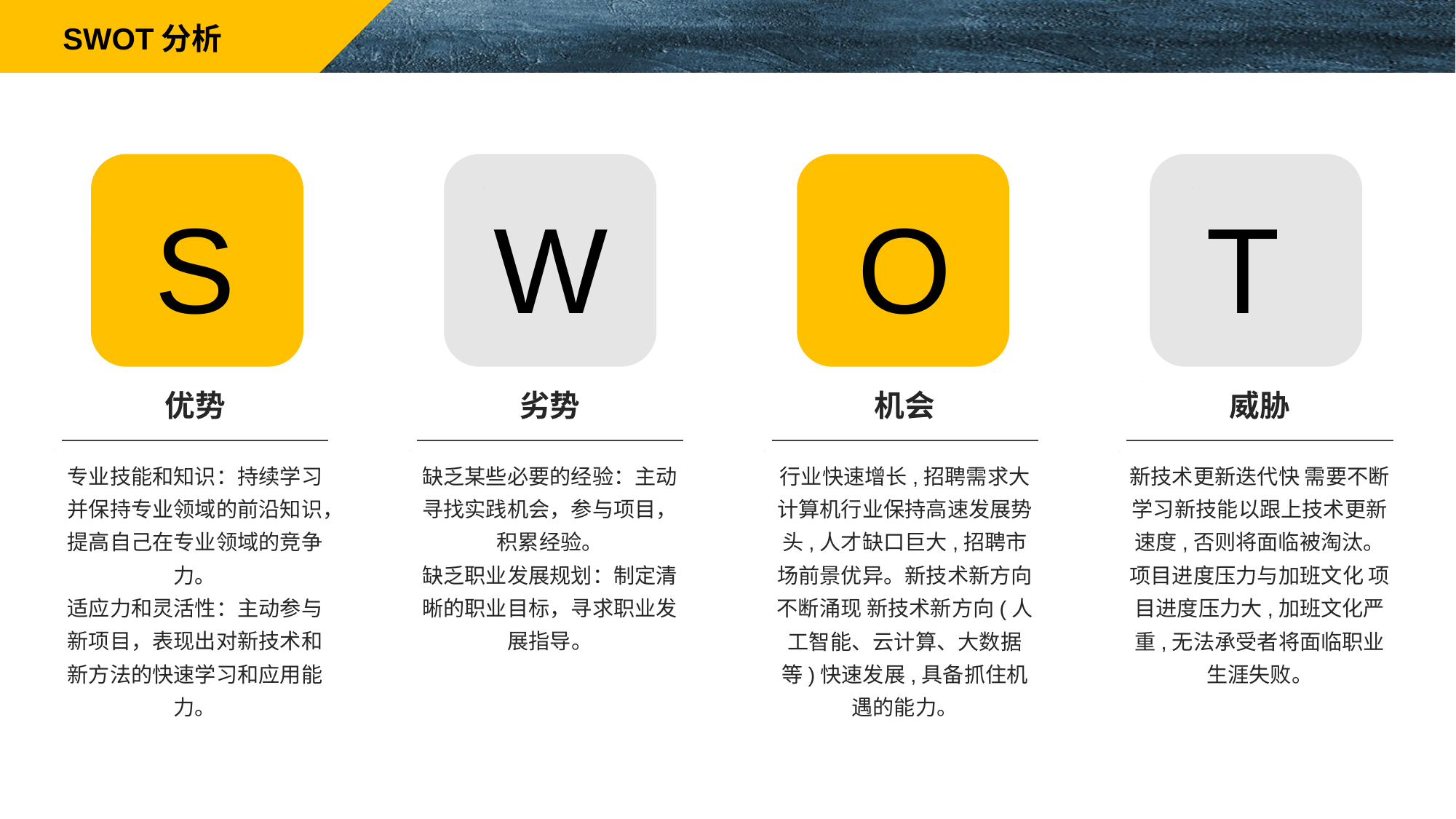

SWOT分析

S
W
O
T
优势
劣势
机会
威胁
专业技能和知识：持续学习并保持专业领域的前沿知识，提高自己在专业领域的竞争力。
适应力和灵活性：主动参与新项目，表现出对新技术和新方法的快速学习和应用能力。
缺乏某些必要的经验：主动寻找实践机会，参与项目，积累经验。
缺乏职业发展规划：制定清晰的职业目标，寻求职业发展指导。
行业快速增长,招聘需求大 计算机行业保持高速发展势头,人才缺口巨大,招聘市场前景优异。新技术新方向不断涌现 新技术新方向(人工智能、云计算、大数据等)快速发展,具备抓住机遇的能力。

新技术更新迭代快 需要不断学习新技能以跟上技术更新速度,否则将面临被淘汰。
项目进度压力与加班文化 项目进度压力大,加班文化严重,无法承受者将面临职业生涯失败。